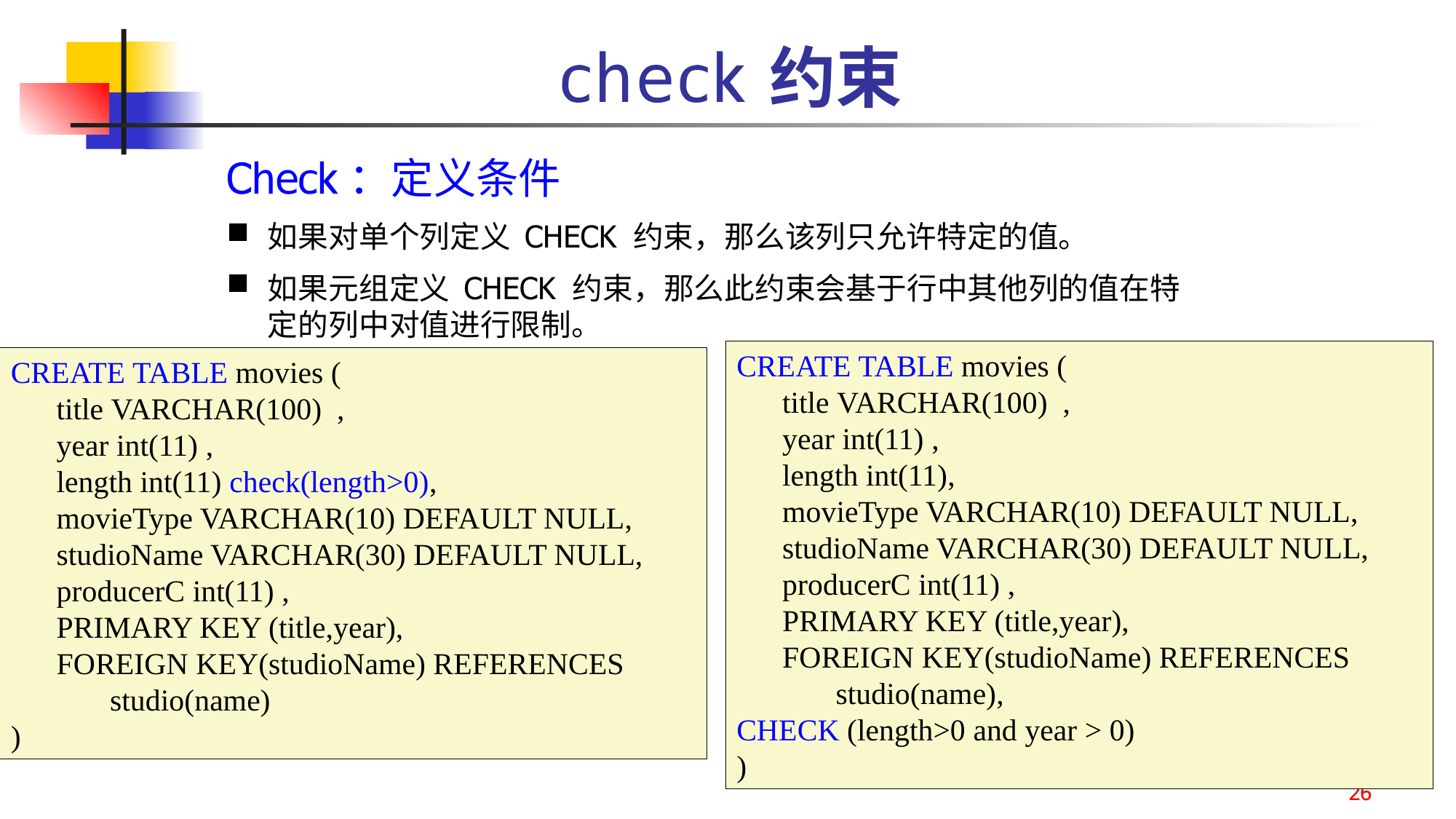

# check约束
Check：定义条件
如果对单个列定义 CHECK 约束，那么该列只允许特定的值。
如果元组定义 CHECK 约束，那么此约束会基于行中其他列的值在特定的列中对值进行限制。
CREATE TABLE movies (
      title VARCHAR(100)  ,
      year int(11) ,
      length int(11),
      movieType VARCHAR(10) DEFAULT NULL,
      studioName VARCHAR(30) DEFAULT NULL,
      producerC int(11) ,
      PRIMARY KEY (title,year),
      FOREIGN KEY(studioName) REFERENCES
             studio(name),
CHECK (length>0 and year > 0)
)
CREATE TABLE movies (
      title VARCHAR(100)  ,
      year int(11) ,
      length int(11) check(length>0),
      movieType VARCHAR(10) DEFAULT NULL,
      studioName VARCHAR(30) DEFAULT NULL,
      producerC int(11) ,
      PRIMARY KEY (title,year),
      FOREIGN KEY(studioName) REFERENCES
             studio(name)
)
26